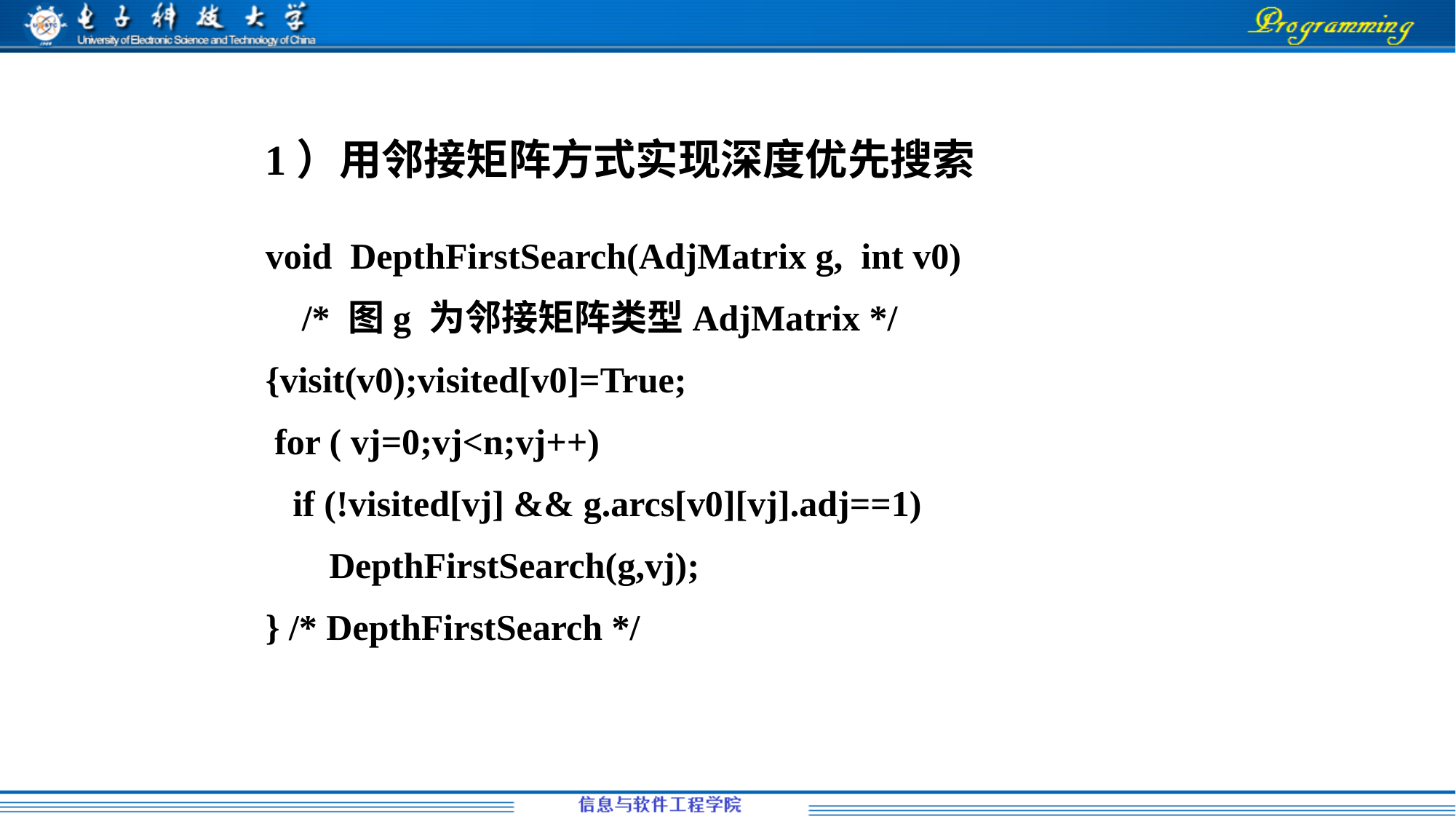

1）用邻接矩阵方式实现深度优先搜索
void  DepthFirstSearch(AdjMatrix g,  int v0)
    /* 图g 为邻接矩阵类型AdjMatrix */
{visit(v0);visited[v0]=True;
 for ( vj=0;vj<n;vj++)
   if (!visited[vj] && g.arcs[v0][vj].adj==1)
       DepthFirstSearch(g,vj);
} /* DepthFirstSearch */